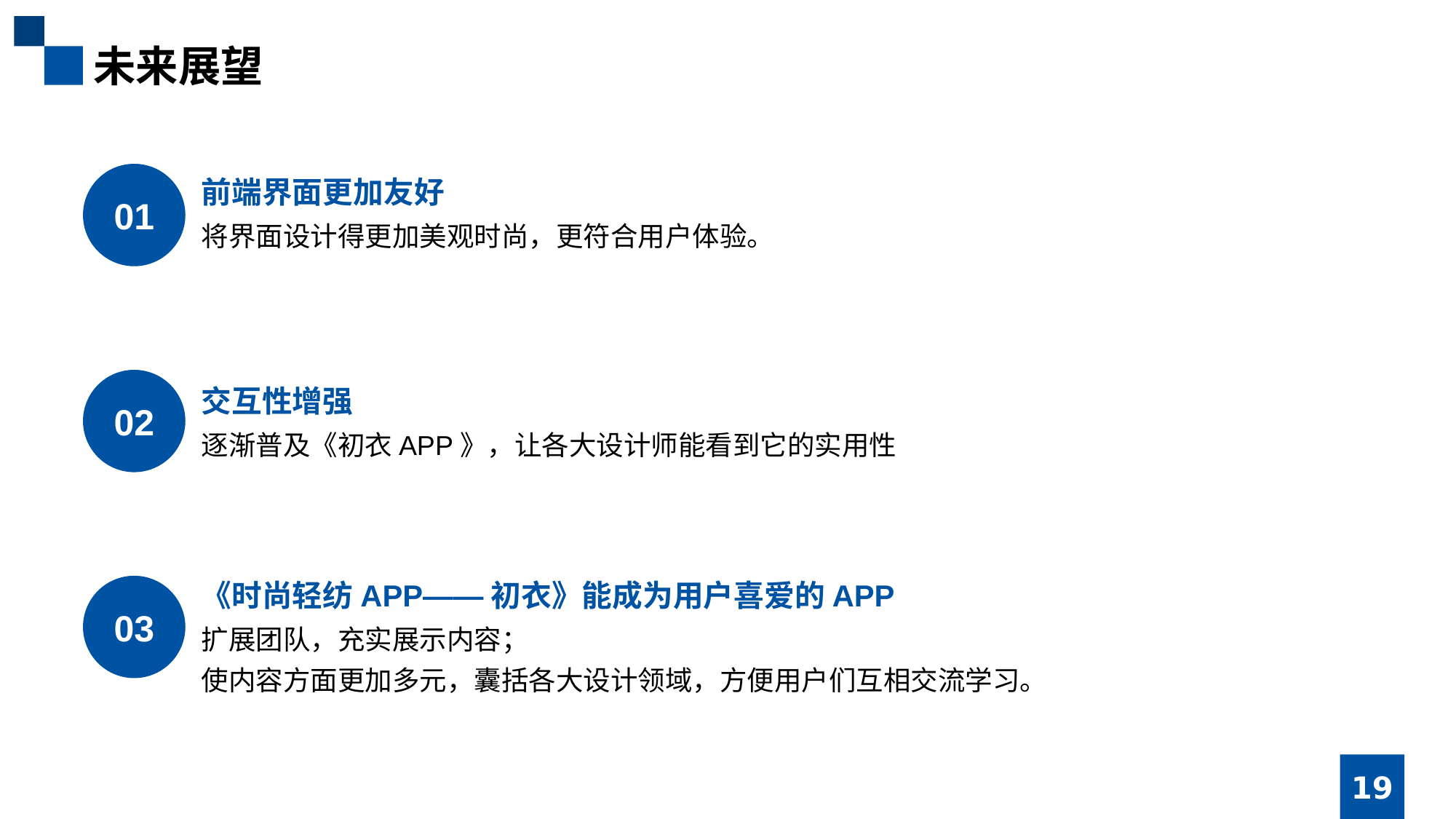

未来展望
01
前端界面更加友好
将界面设计得更加美观时尚，更符合用户体验。
02
交互性增强
逐渐普及《初衣APP》，让各大设计师能看到它的实用性
《时尚轻纺APP——初衣》能成为用户喜爱的APP
扩展团队，充实展示内容；
使内容方面更加多元，囊括各大设计领域，方便用户们互相交流学习。
03
19